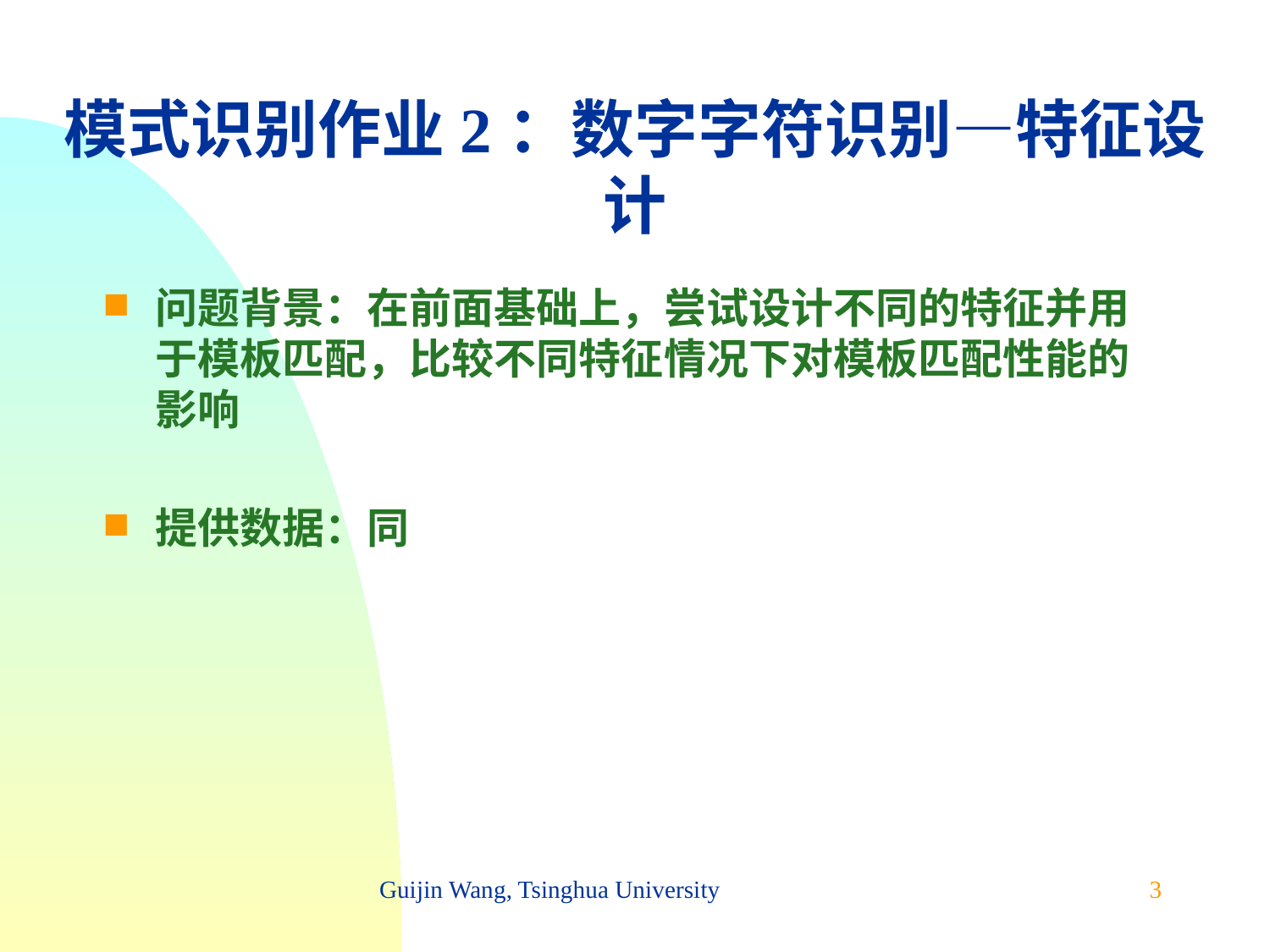

# 模式识别作业2：数字字符识别—特征设计
问题背景：在前面基础上，尝试设计不同的特征并用于模板匹配，比较不同特征情况下对模板匹配性能的影响

提供数据：同

Guijin Wang, Tsinghua University
3